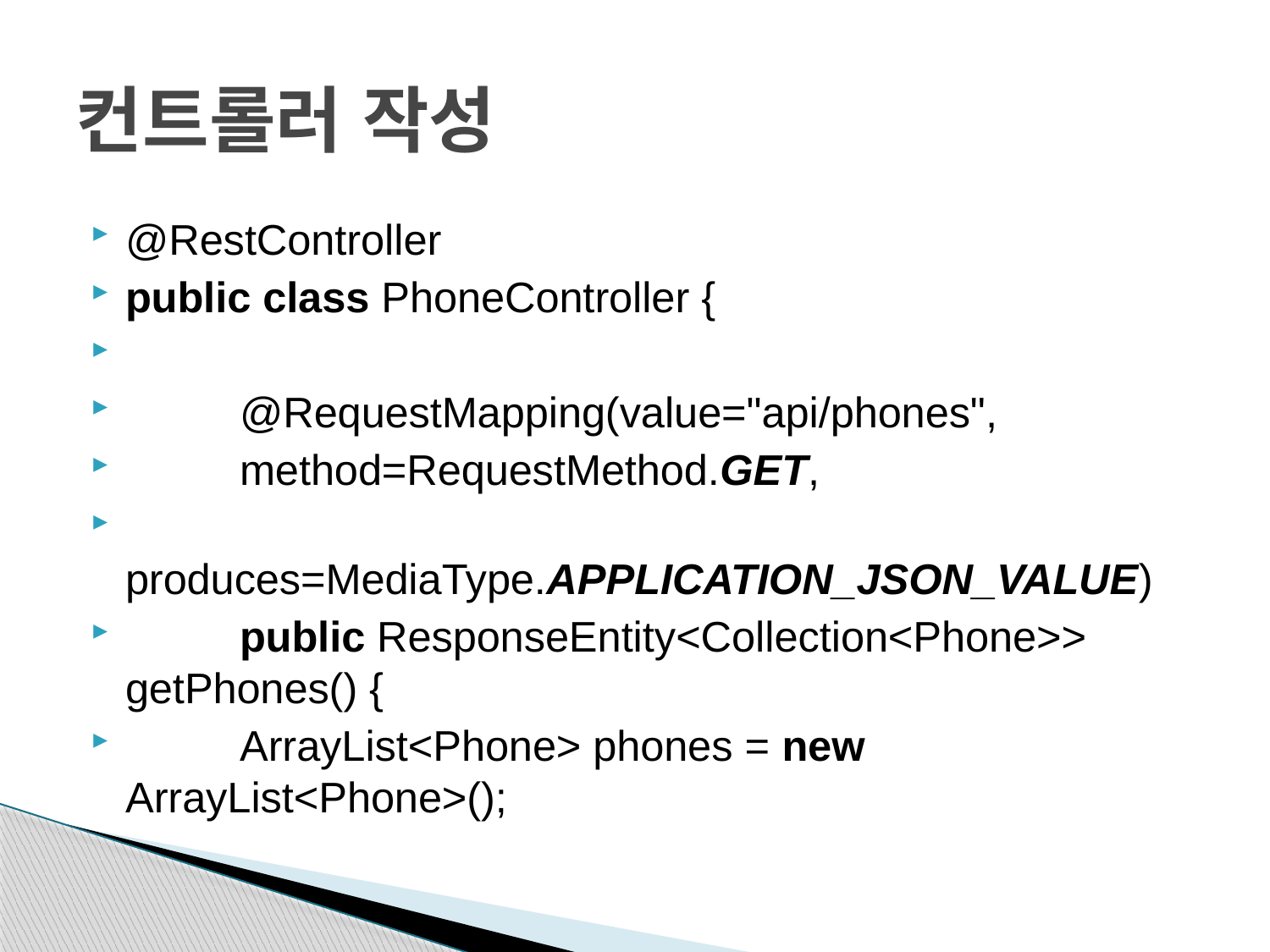

# 컨트롤러 작성
@RestController
public class PhoneController {

	@RequestMapping(value="api/phones",
							method=RequestMethod.GET,
							produces=MediaType.APPLICATION_JSON_VALUE)
	public ResponseEntity<Collection<Phone>> getPhones() {
		ArrayList<Phone> phones = new ArrayList<Phone>();